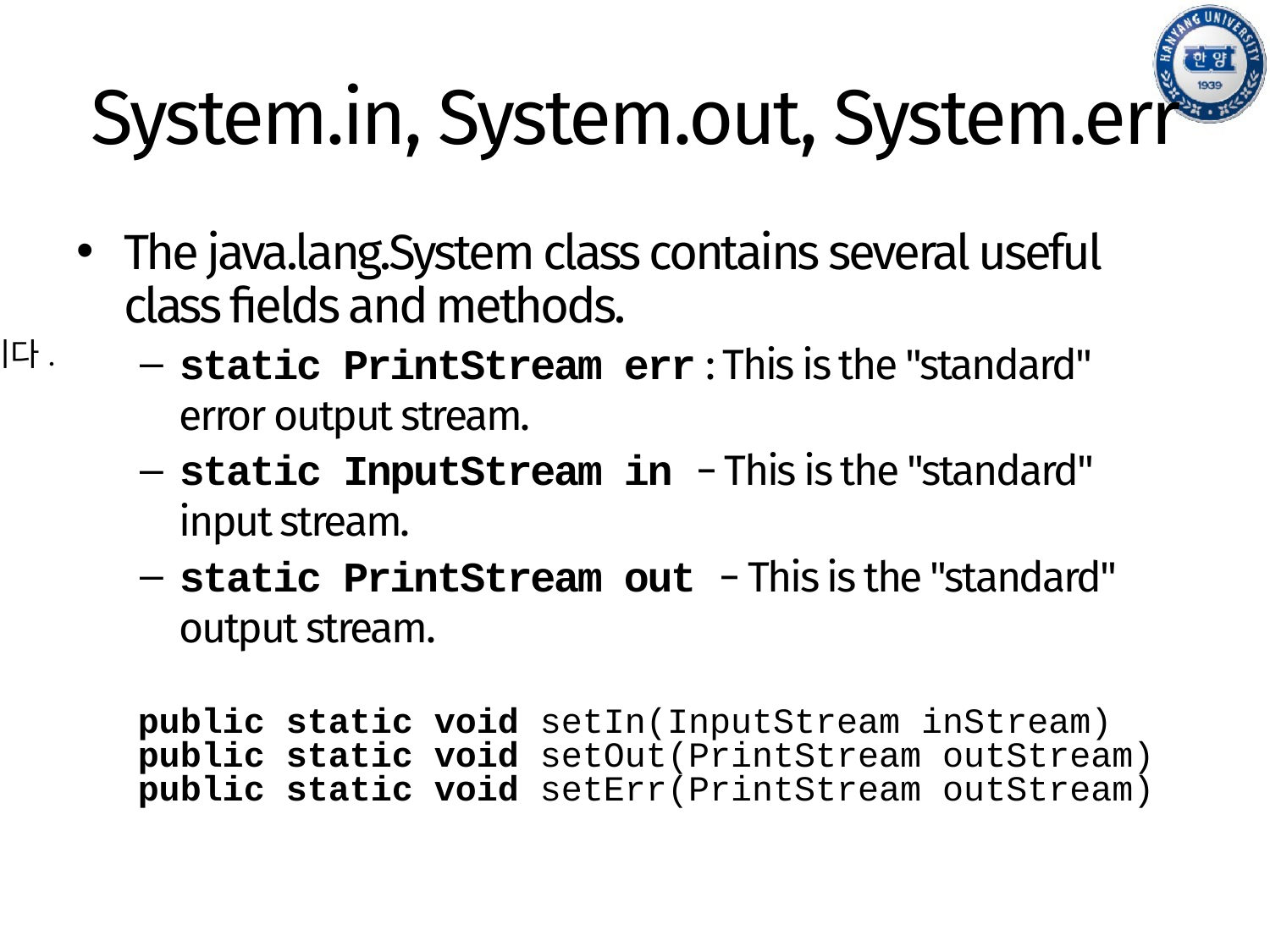

# System.in, System.out, System.err
The java.lang.System class contains several useful     class fields and methods.
static PrintStream err : This is the "standard" error output stream.
static InputStream in − This is the "standard" input stream.
static PrintStream out − This is the "standard"      output stream.

public static void setIn(InputStream inStream)
public static void setOut(PrintStream outStream)
public static void setErr(PrintStream outStream)
표준 에러 output stream이다.
 (stream으로 screen에 출력할지 file에 출력할지 아래의 함수로 결정)